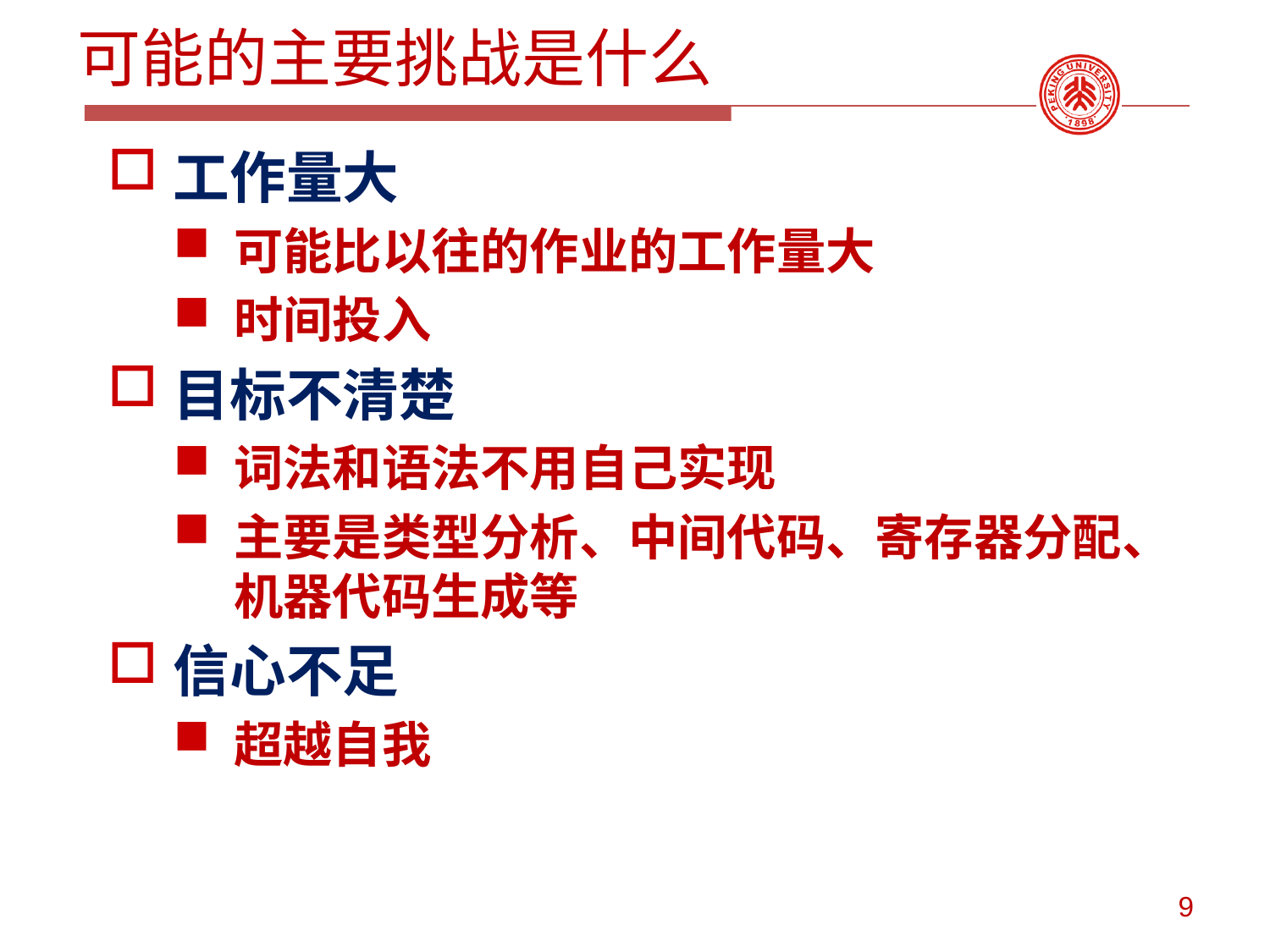

# 可能的主要挑战是什么
工作量大
可能比以往的作业的工作量大
时间投入
目标不清楚
词法和语法不用自己实现
主要是类型分析、中间代码、寄存器分配、机器代码生成等
信心不足
超越自我
9